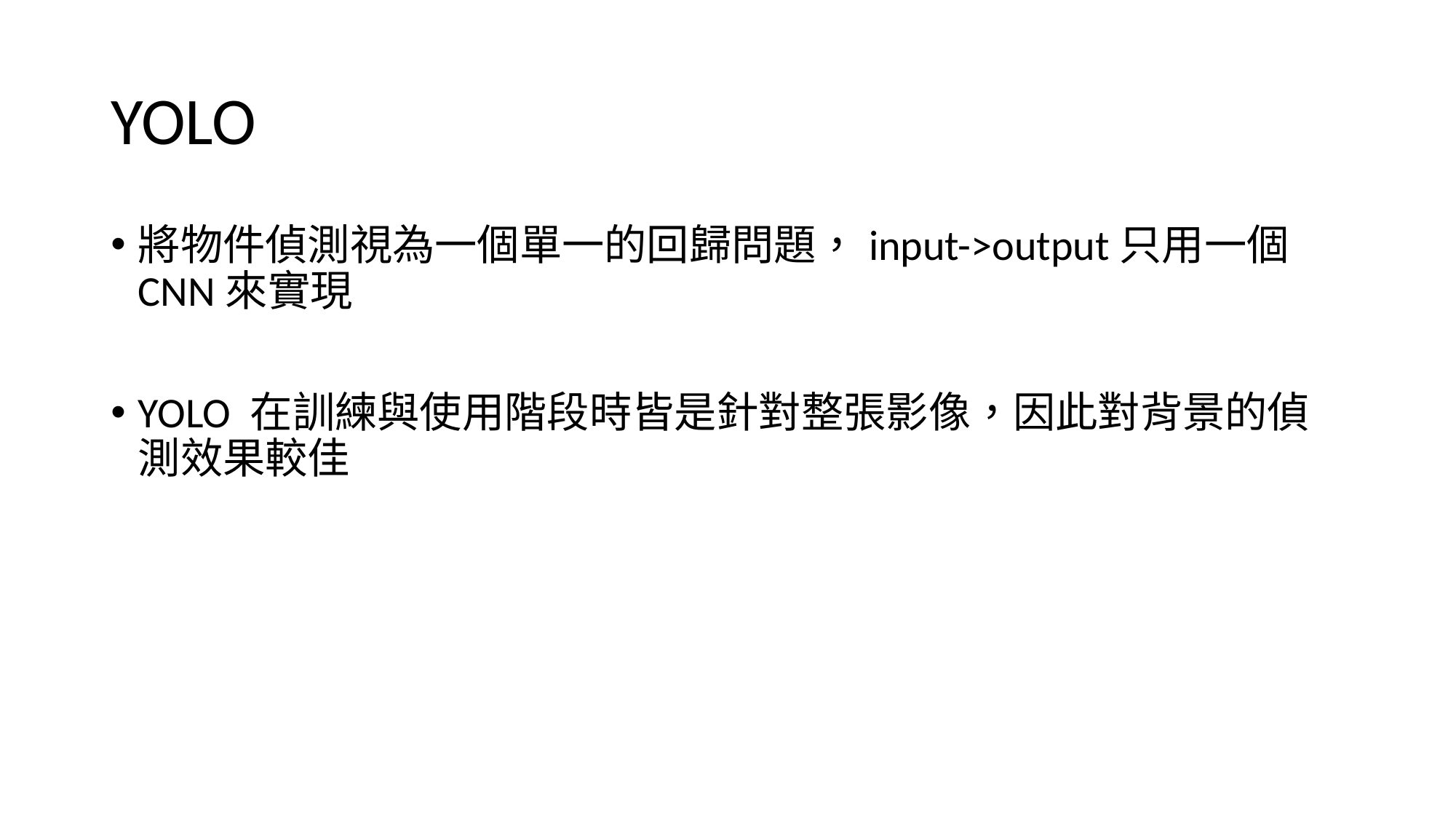

# YOLO
將物件偵測視為一個單一的回歸問題，input->output只用一個CNN來實現

YOLO 在訓練與使用階段時皆是針對整張影像，因此對背景的偵測效果較佳